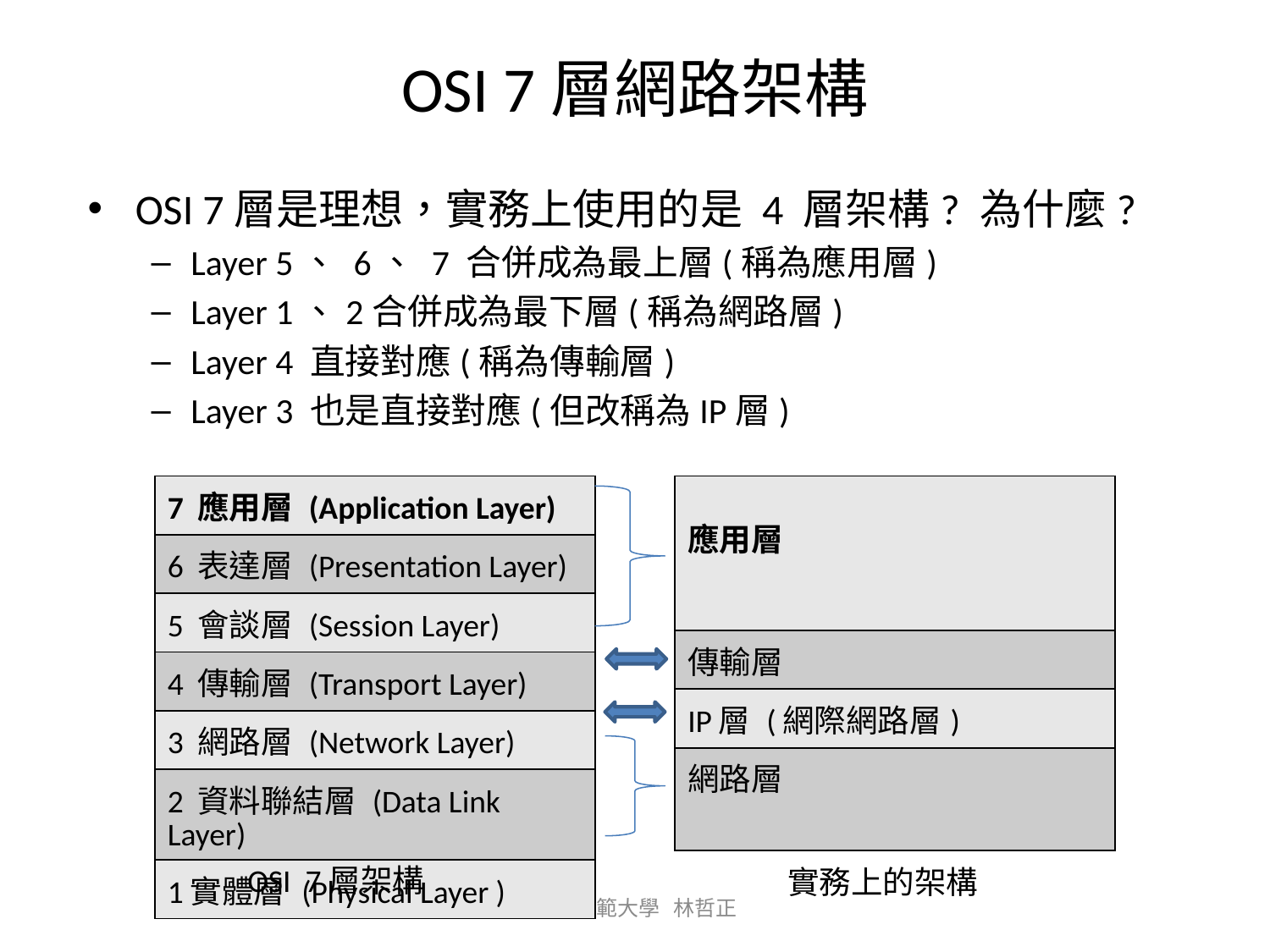

# OSI 7層網路架構
OSI 7層是理想，實務上使用的是 4 層架構? 為什麼?
Layer 5、 6、 7 合併成為最上層(稱為應用層)
Layer 1、2合併成為最下層(稱為網路層)
Layer 4 直接對應(稱為傳輸層)
Layer 3 也是直接對應(但改稱為IP層)

| 7 應用層 (Application Layer) |
| --- |
| 6 表達層 (Presentation Layer) |
| 5 會談層 (Session Layer) |
| 4 傳輸層 (Transport Layer) |
| 3 網路層 (Network Layer) |
| 2 資料聯結層 (Data Link Layer) |
| 1實體層 (Physical Layer ) |
| 應用層 |
| --- |
| 傳輸層 |
| IP層 (網際網路層) |
| 網路層 |

OSI  7層架構
實務上的架構
高雄師範大學  林哲正